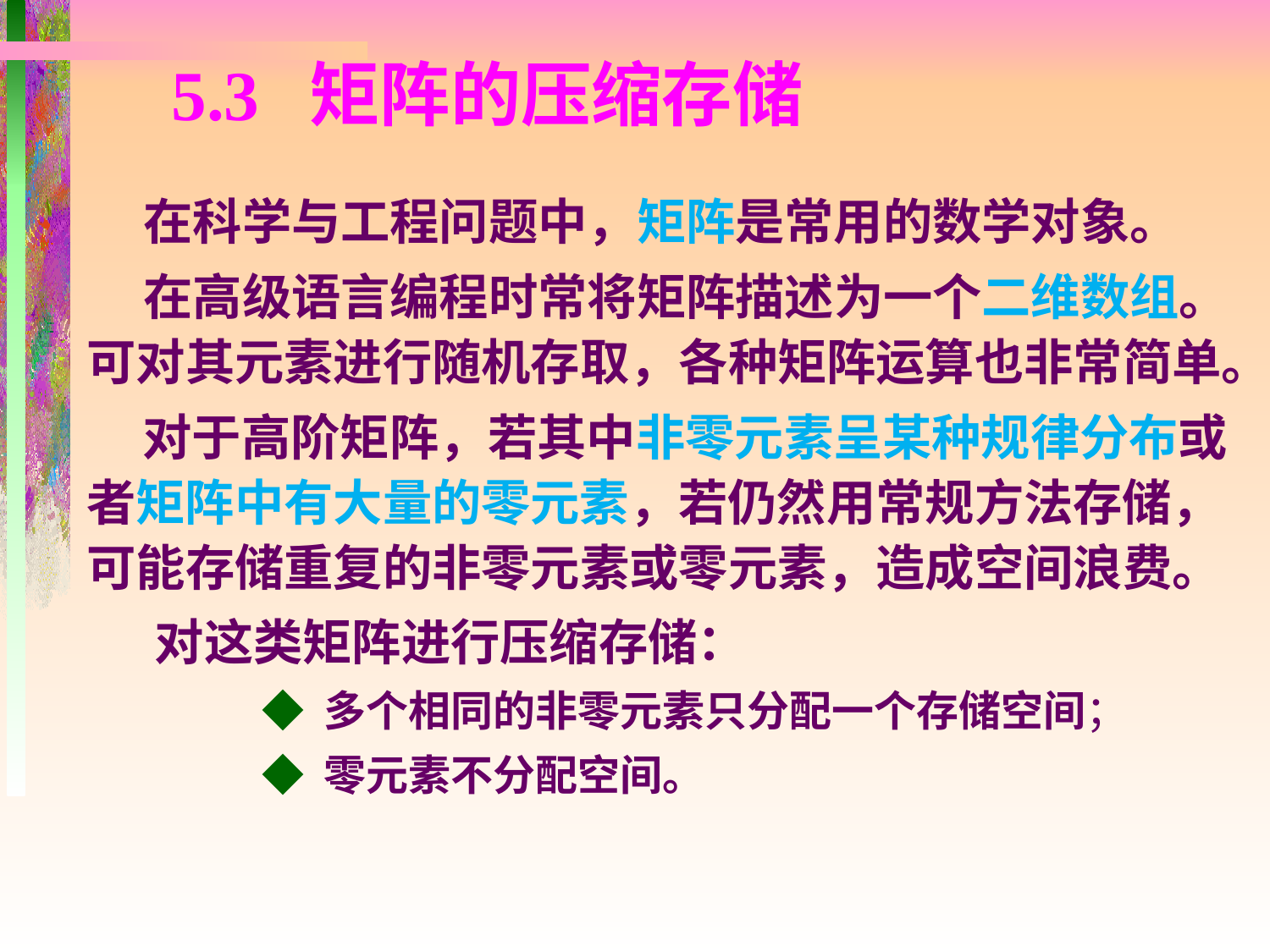

5.3  矩阵的压缩存储
# 在科学与工程问题中，矩阵是常用的数学对象。
    在高级语言编程时常将矩阵描述为一个二维数组。可对其元素进行随机存取，各种矩阵运算也非常简单。
    对于高阶矩阵，若其中非零元素呈某种规律分布或者矩阵中有大量的零元素，若仍然用常规方法存储，可能存储重复的非零元素或零元素，造成空间浪费。
     对这类矩阵进行压缩存储：
◆ 多个相同的非零元素只分配一个存储空间；
◆ 零元素不分配空间。